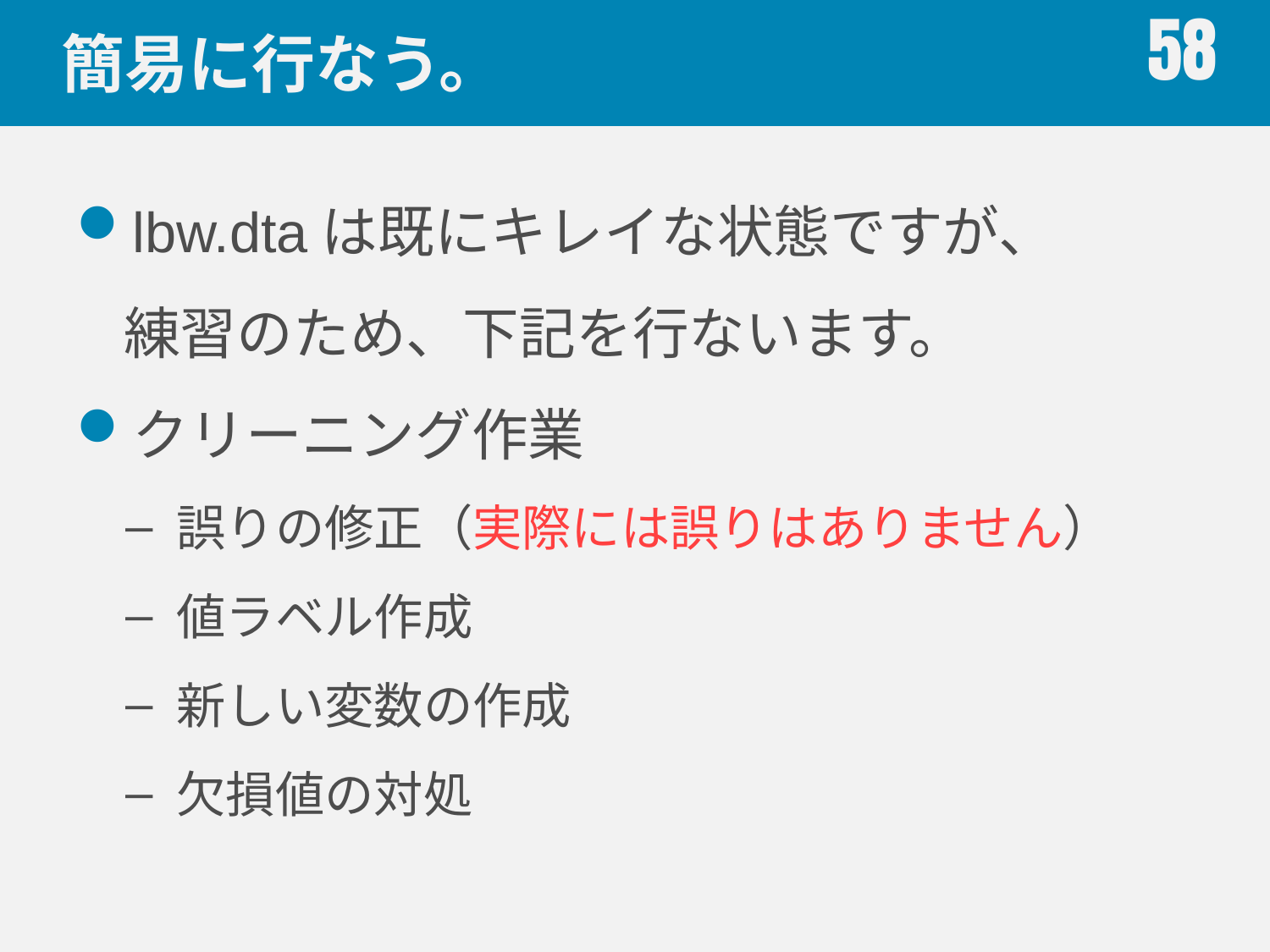

# 簡易に行なう。
 58
lbw.dtaは既にキレイな状態ですが、
練習のため、下記を行ないます。
クリーニング作業
誤りの修正（実際には誤りはありません）
値ラベル作成
新しい変数の作成
欠損値の対処